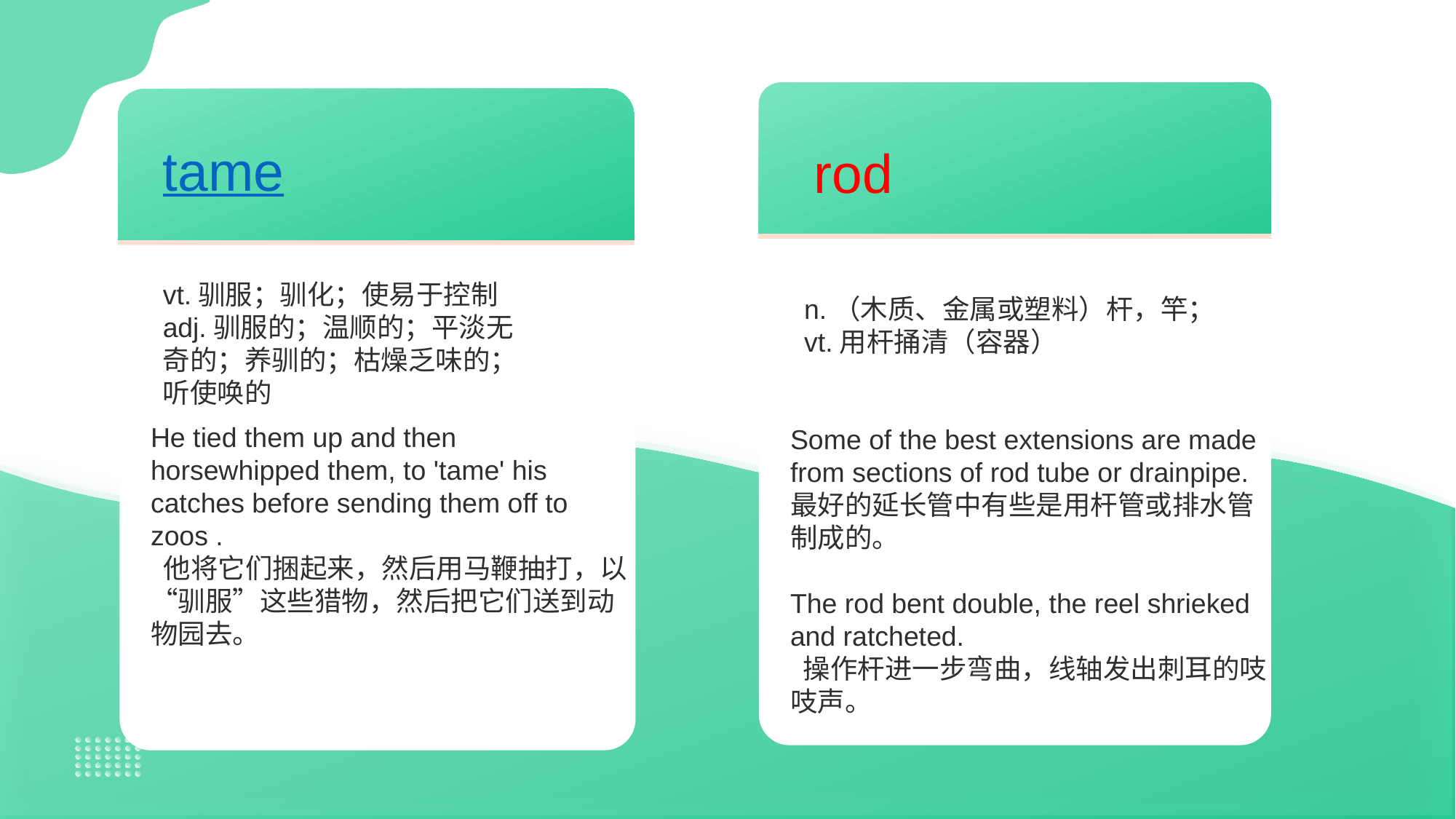

tame
rod
vt.驯服；驯化；使易于控制adj.驯服的；温顺的；平淡无奇的；养驯的；枯燥乏味的；听使唤的
n.（木质、金属或塑料）杆，竿；
vt.用杆捅清（容器）
He tied them up and then horsewhipped them, to 'tame' his catches before sending them off to zoos .
 他将它们捆起来，然后用马鞭抽打，以“驯服”这些猎物，然后把它们送到动物园去。
Some of the best extensions are made from sections of rod tube or drainpipe.  最好的延长管中有些是用杆管或排水管制成的。

The rod bent double, the reel shrieked and ratcheted.
 操作杆进一步弯曲，线轴发出刺耳的吱吱声。